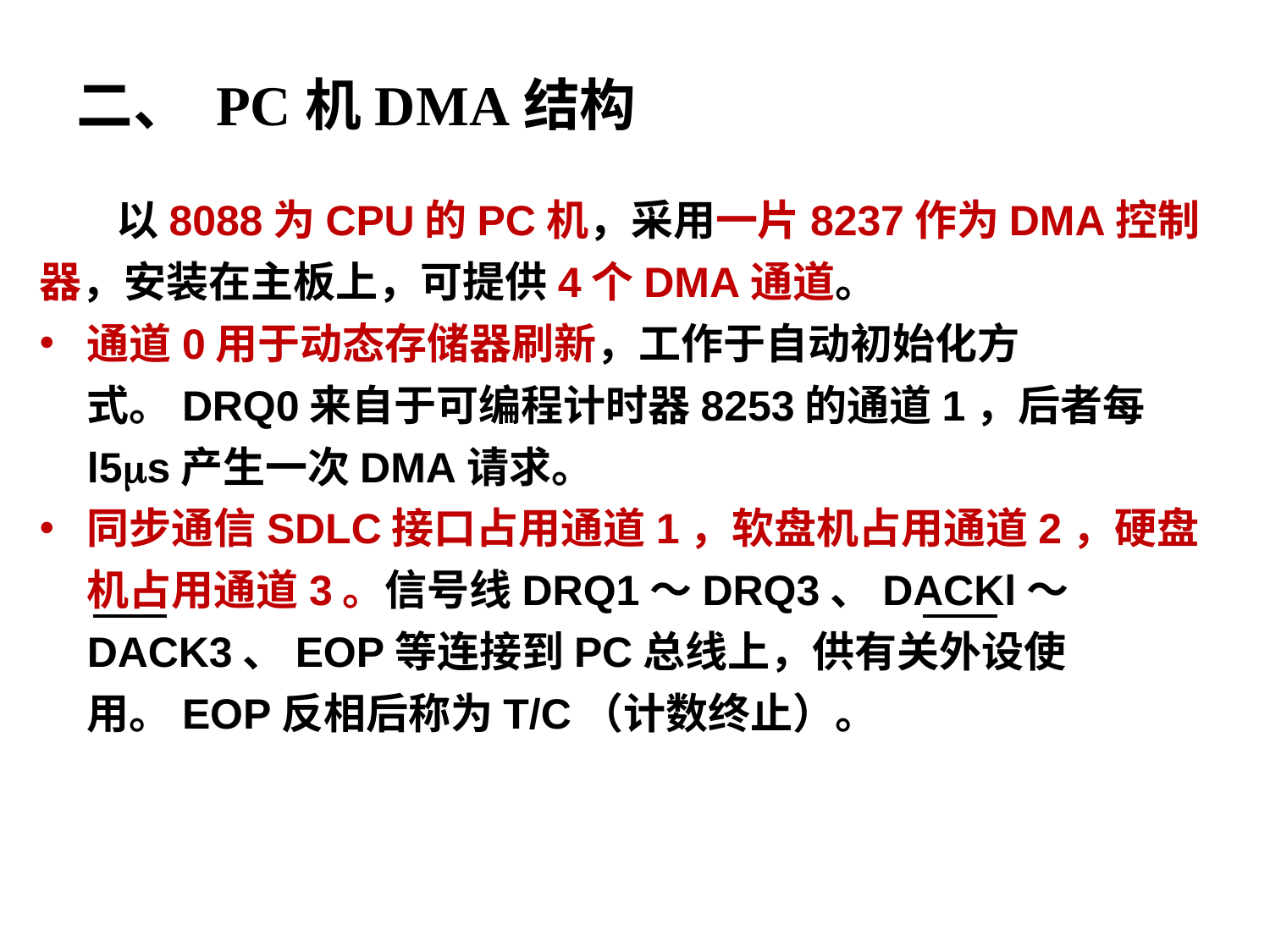

二、 PC机DMA结构
       以8088为CPU的PC机，采用一片8237作为DMA控制器，安装在主板上，可提供4个DMA通道。
通道0用于动态存储器刷新，工作于自动初始化方式。DRQ0来自于可编程计时器8253的通道1，后者每l5μs产生一次DMA请求。
同步通信SDLC接口占用通道1，软盘机占用通道2，硬盘机占用通道3。信号线DRQ1～DRQ3、DACKl～DACK3、EOP等连接到PC总线上，供有关外设使用。EOP反相后称为T/C（计数终止）。

124